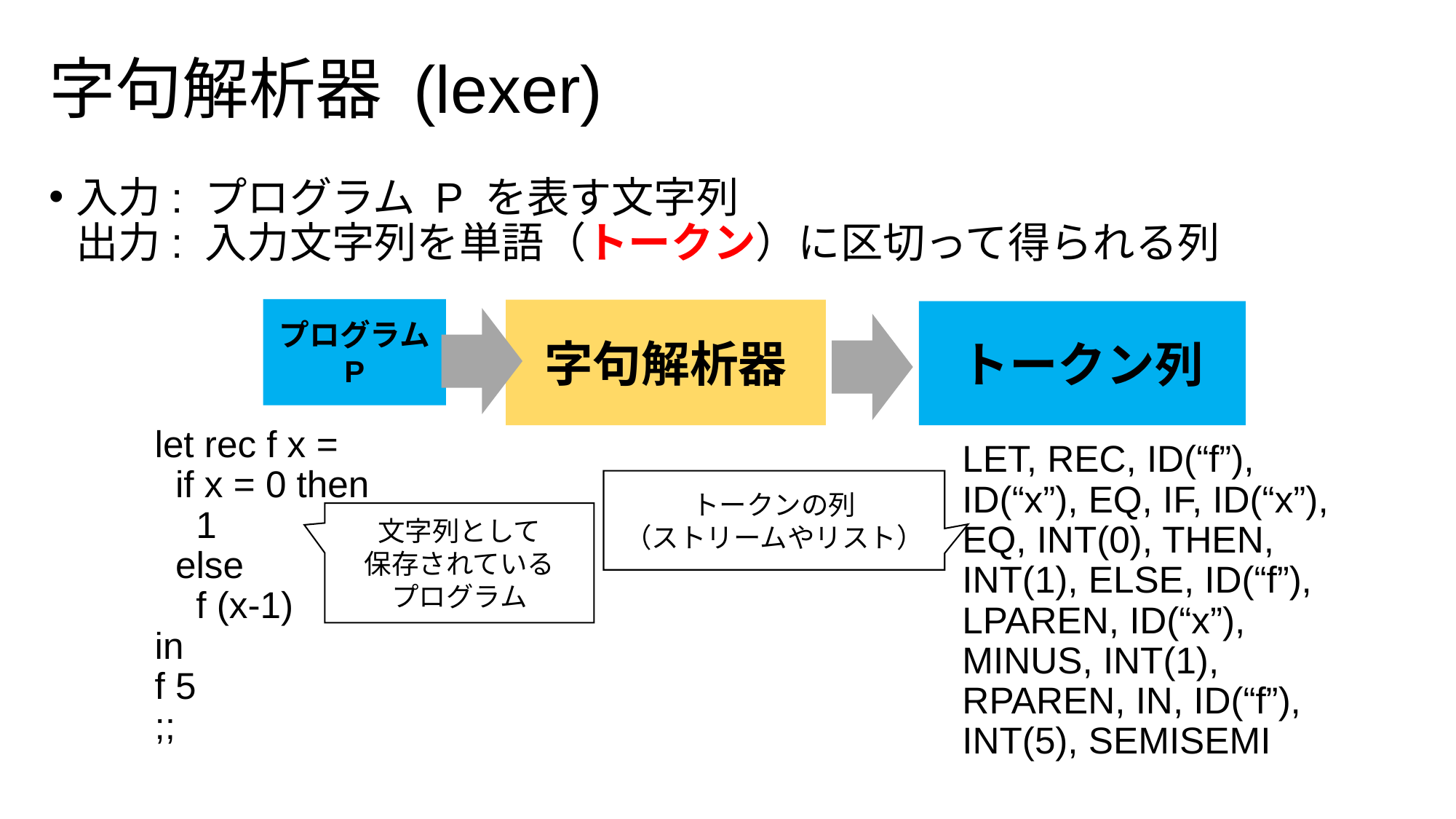

# 字句解析器 (lexer)
入力: プログラム P を表す文字列
出力: 入力文字列を単語（トークン）に区切って得られる列
プログラム
P
字句解析器
トークン列

let rec f x =
  if x = 0 then
    1
  else
    f (x-1)
in
f 5
;;
LET, REC, ID(“f”), ID(“x”), EQ, IF, ID(“x”), EQ, INT(0), THEN, INT(1), ELSE, ID(“f”), LPAREN, ID(“x”), MINUS, INT(1), RPAREN, IN, ID(“f”), INT(5), SEMISEMI
トークンの列
（ストリームやリスト）
文字列として
保存されている
プログラム